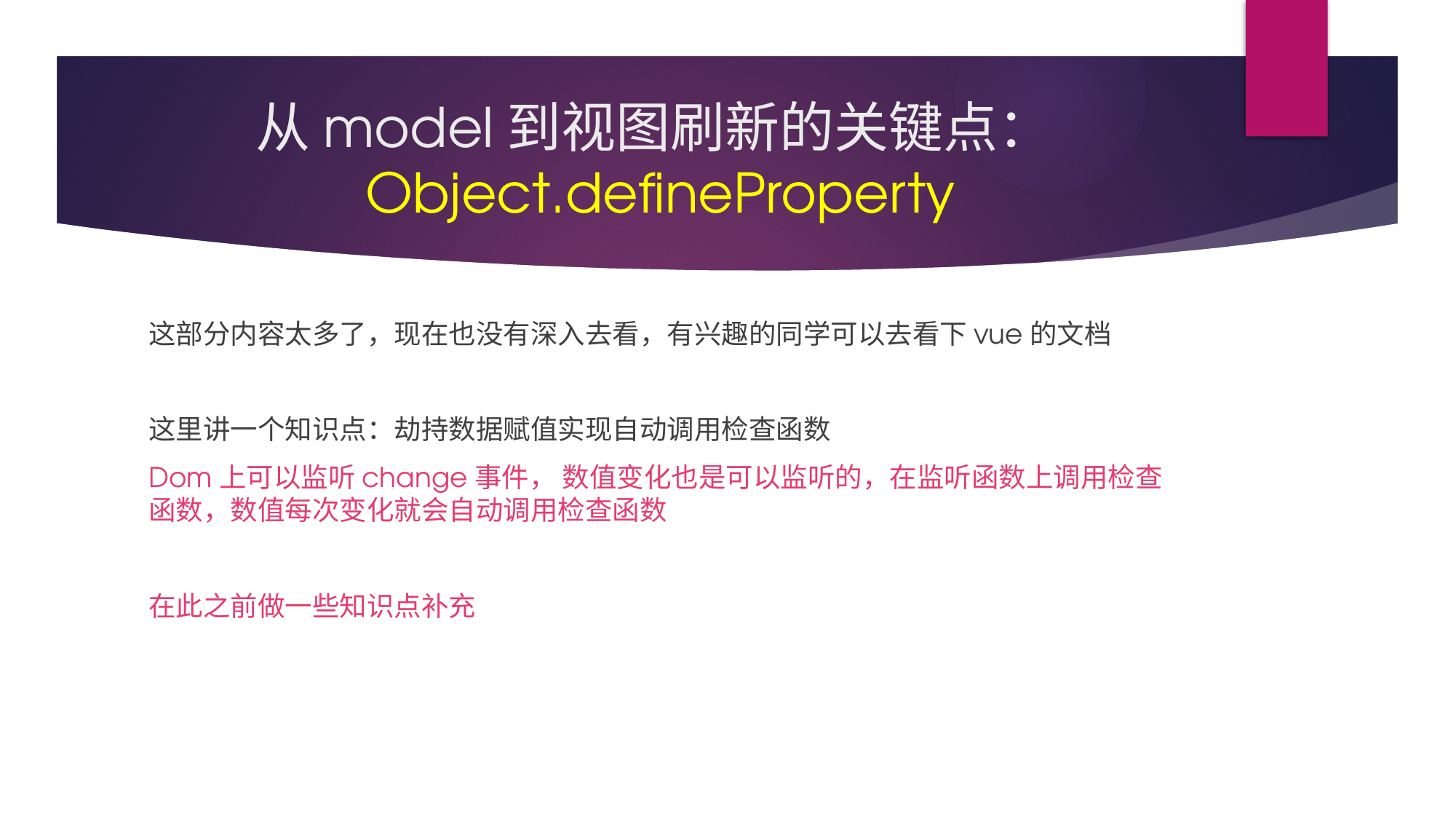

# 从model到视图刷新的关键点：Object.defineProperty
这部分内容太多了，现在也没有深入去看，有兴趣的同学可以去看下vue的文档

这里讲一个知识点：劫持数据赋值实现自动调用检查函数
Dom上可以监听change事件， 数值变化也是可以监听的，在监听函数上调用检查函数，数值每次变化就会自动调用检查函数

在此之前做一些知识点补充